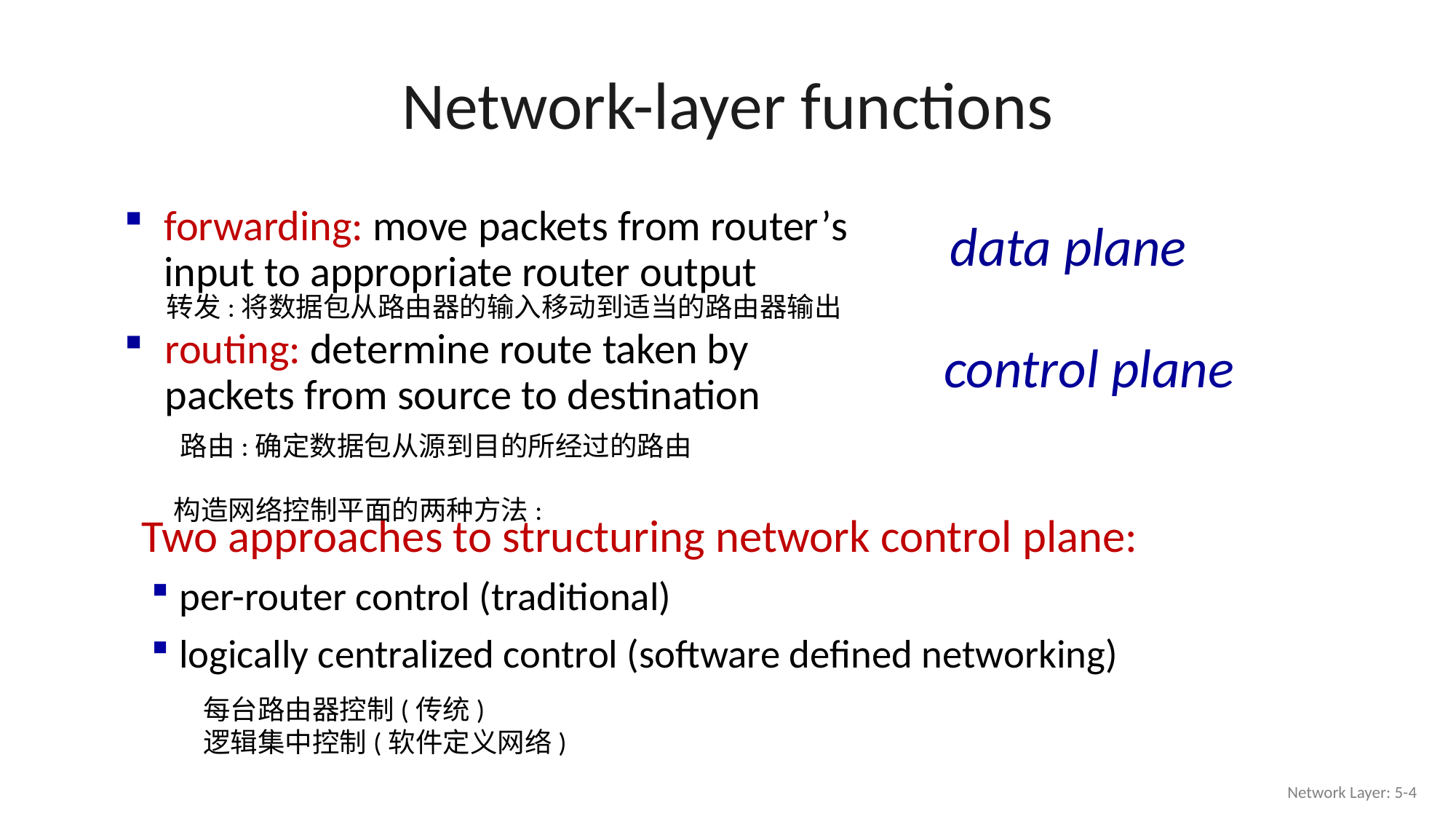

# Network-layer functions
forwarding: move packets from router’s input to appropriate router output

data plane

转发:将数据包从路由器的输入移动到适当的路由器输出
routing: determine route taken by packets from source to destination
control plane

路由:确定数据包从源到目的所经过的路由
构造网络控制平面的两种方法:
Two approaches to structuring network control plane:
per-router control (traditional)
logically centralized control (software defined networking)

每台路由器控制(传统)
逻辑集中控制(软件定义网络)
Network Layer: 5-4